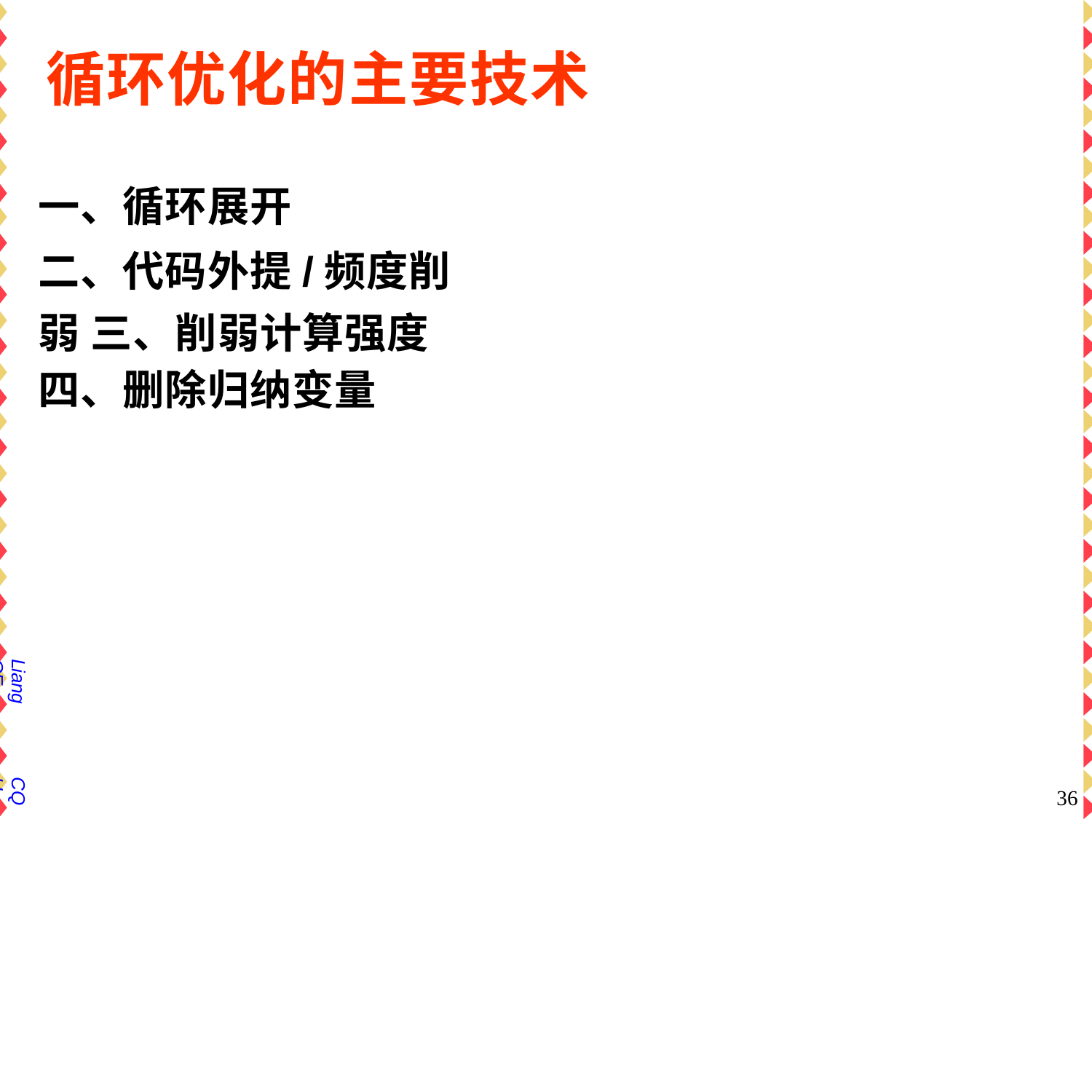

# 循环优化的主要技术
一、循环展开
二、代码外提/频度削弱 三、削弱计算强度
四、删除归纳变量
Liang GE
CQU
36